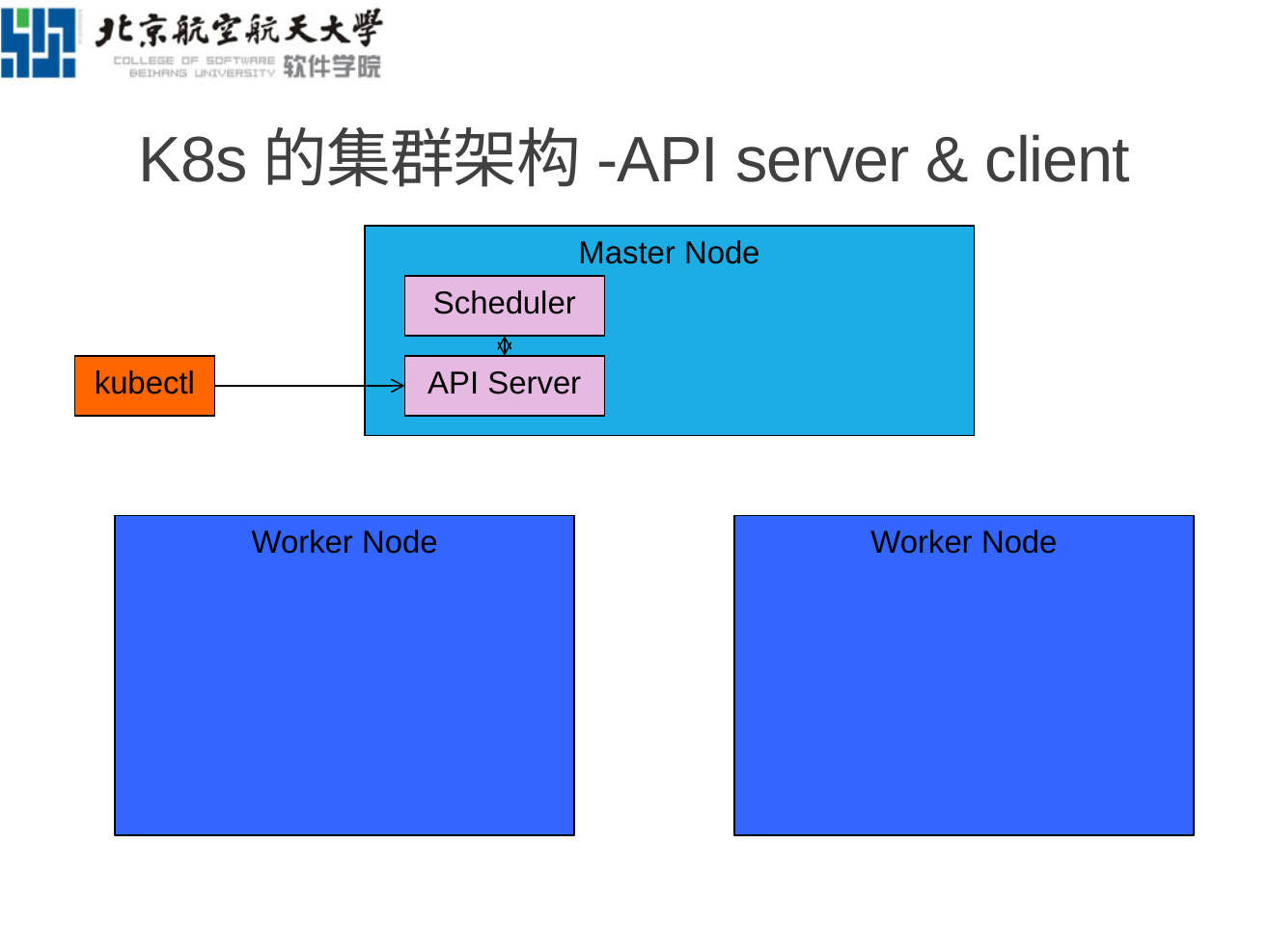

# K8s的集群架构-API server & client
Master Node

Scheduler
kubectl
API Server
Worker Node
Worker Node